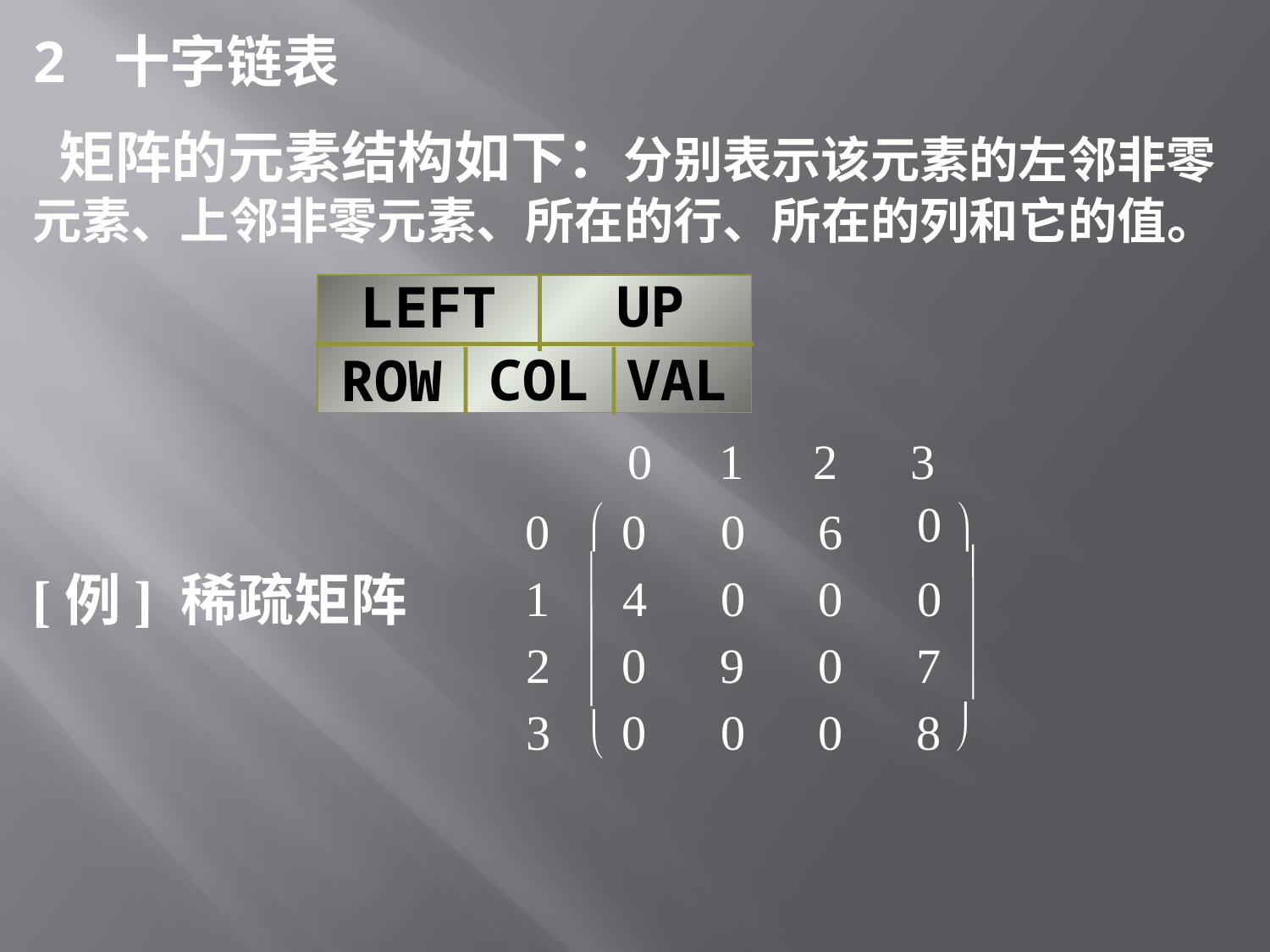

2 十字链表
 矩阵的元素结构如下：分别表示该元素的左邻非零元素、上邻非零元素、所在的行、所在的列和它的值。

[例] 稀疏矩阵

0
1
2
3
0

0
0
0
6

1
4
0
0
0
2
0
9
0
7

3
0
0
0
8

UP
LEFT

COL
VAL
ROW